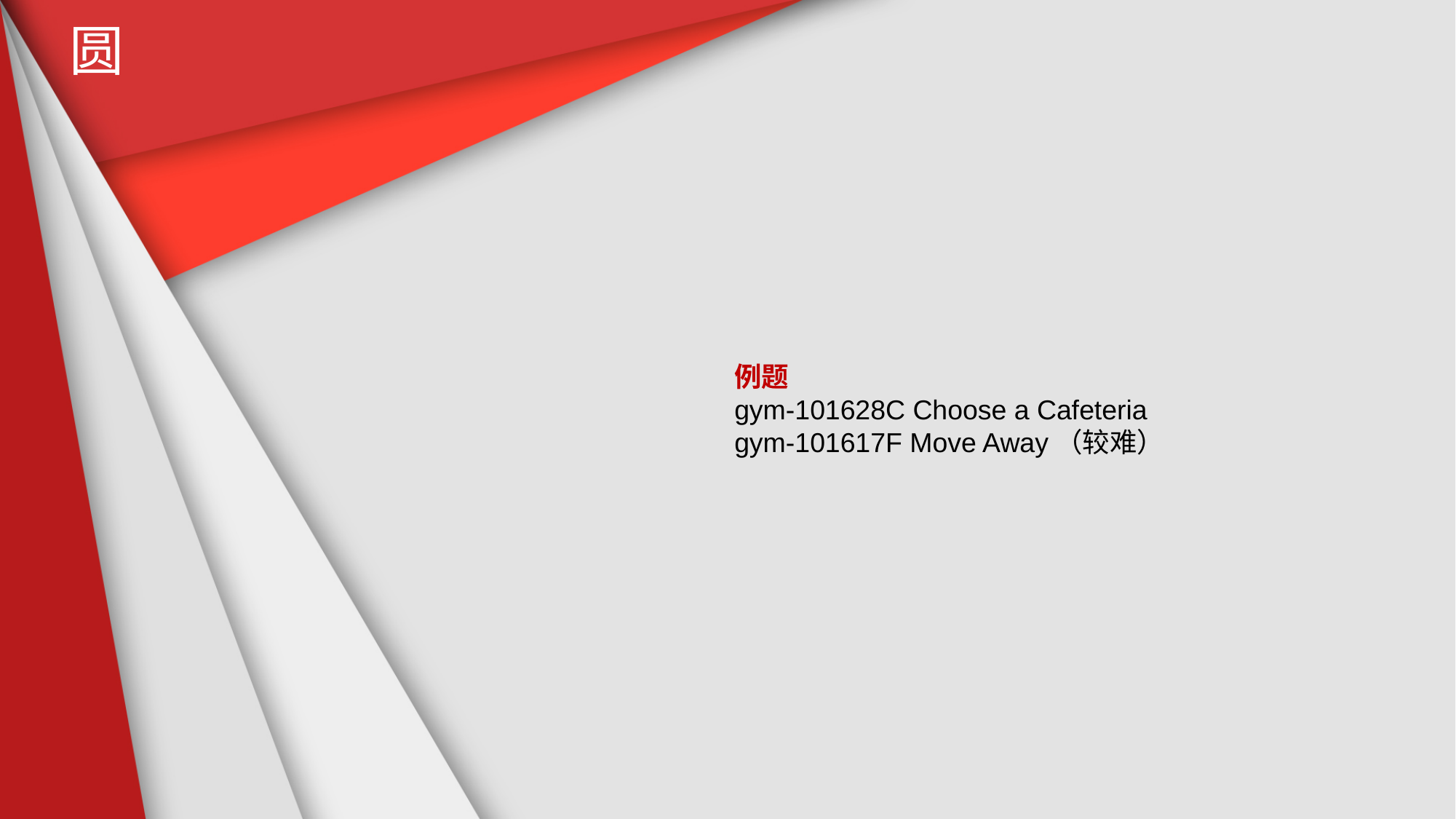

圆
例题
gym-101628C Choose a Cafeteria
gym-101617F Move Away（较难）